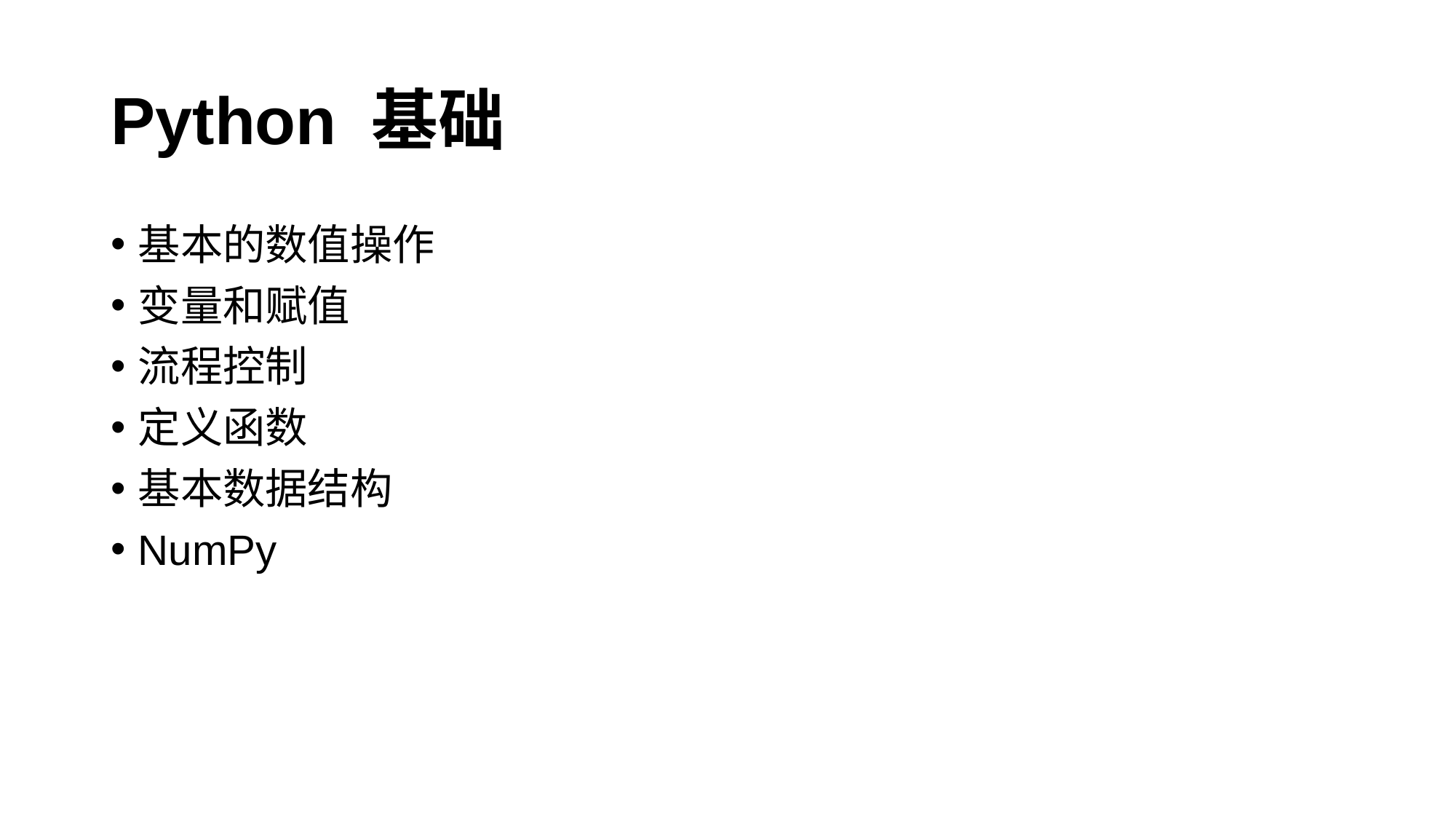

# Python 基础
基本的数值操作
变量和赋值
流程控制
定义函数
基本数据结构
NumPy